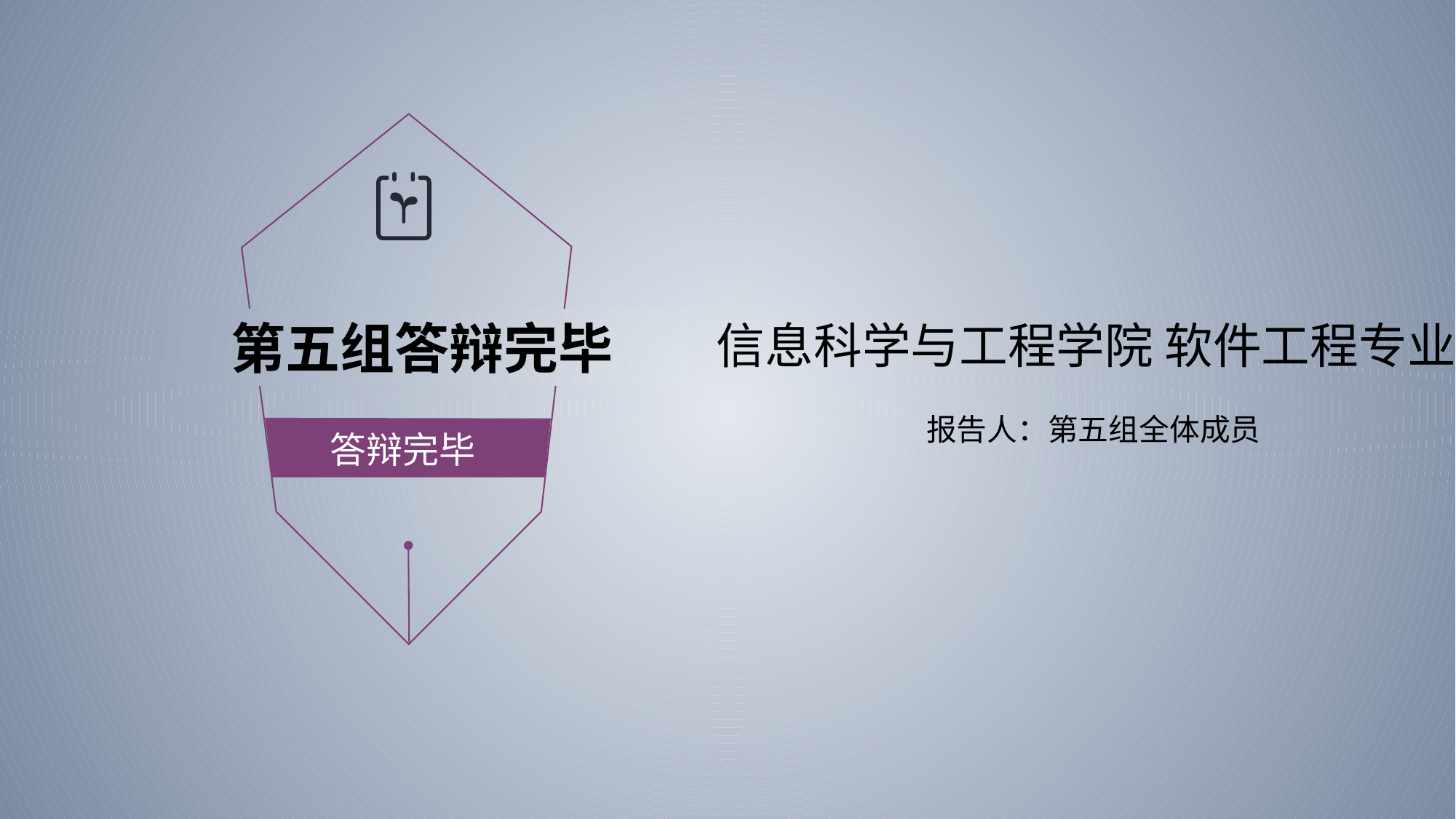

第五组答辩完毕

答辩完毕

信息科学与工程学院 软件工程专业
报告人：第五组全体成员